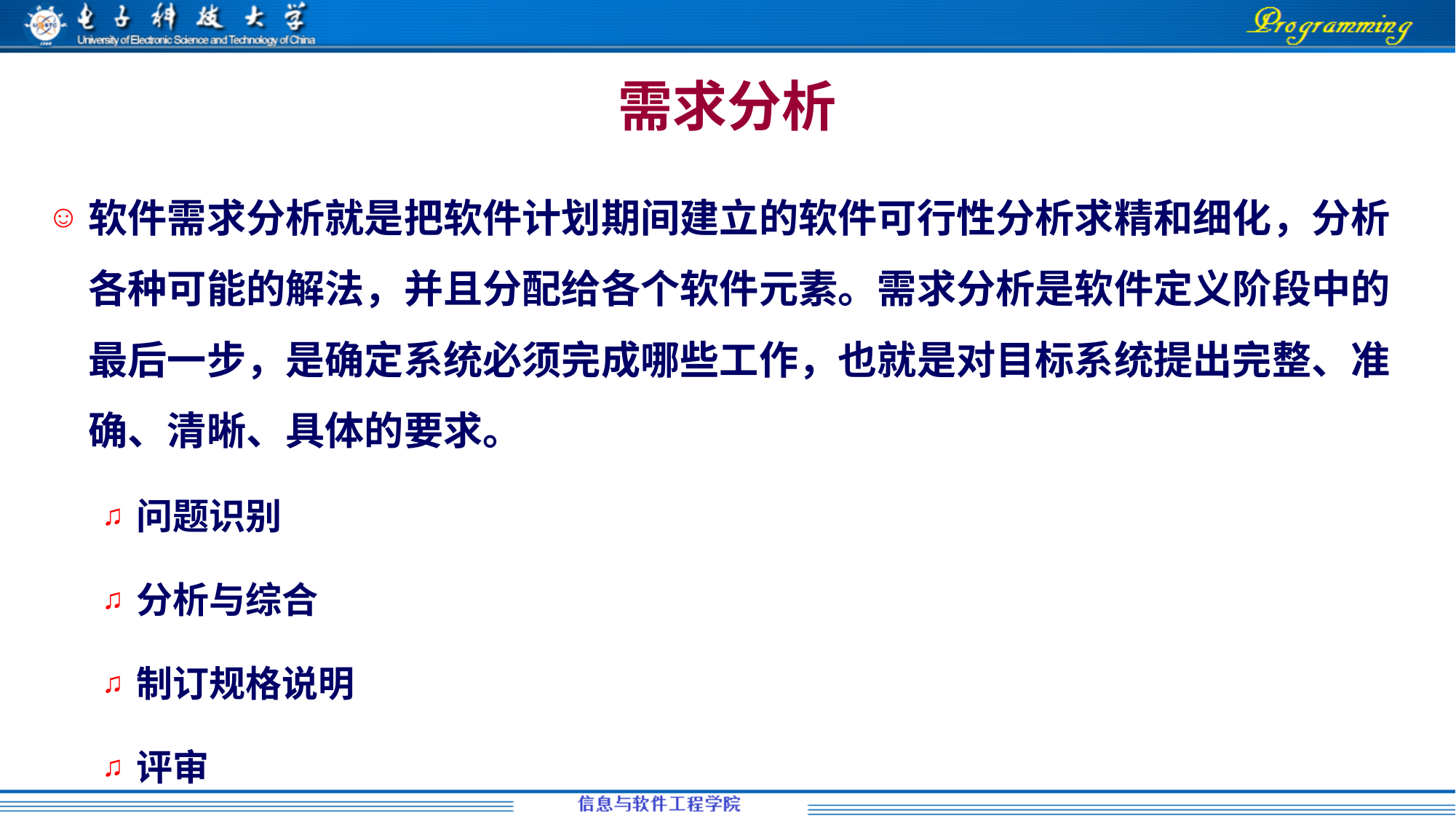

# 需求分析
软件需求分析就是把软件计划期间建立的软件可行性分析求精和细化，分析各种可能的解法，并且分配给各个软件元素。需求分析是软件定义阶段中的最后一步，是确定系统必须完成哪些工作，也就是对目标系统提出完整、准确、清晰、具体的要求。
问题识别
分析与综合
制订规格说明
评审